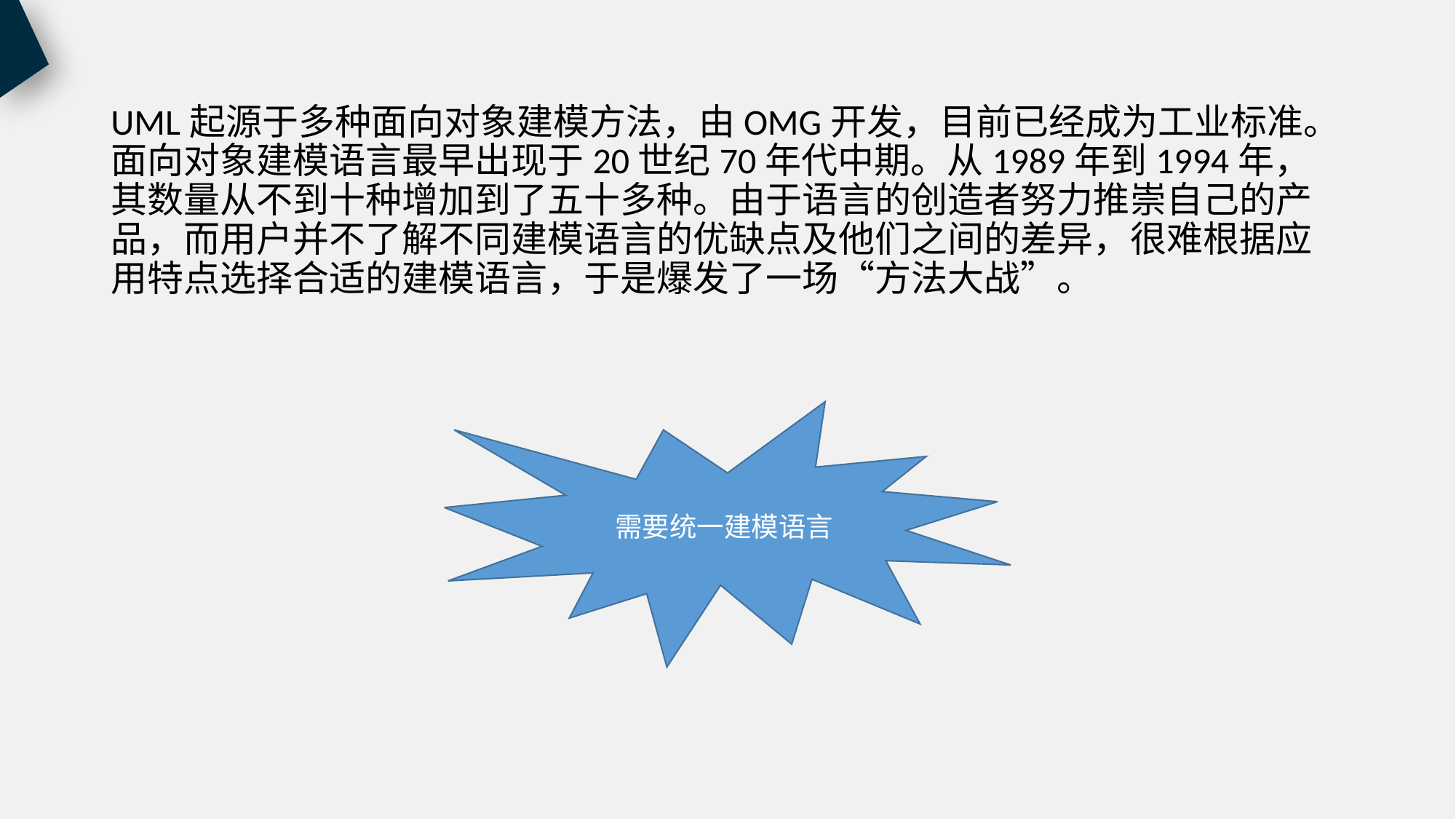

UML起源于多种面向对象建模方法，由OMG开发，目前已经成为工业标准。面向对象建模语言最早出现于20世纪70年代中期。从1989年到1994年，其数量从不到十种增加到了五十多种。由于语言的创造者努力推崇自己的产品，而用户并不了解不同建模语言的优缺点及他们之间的差异，很难根据应用特点选择合适的建模语言，于是爆发了一场“方法大战”。

需要统一建模语言